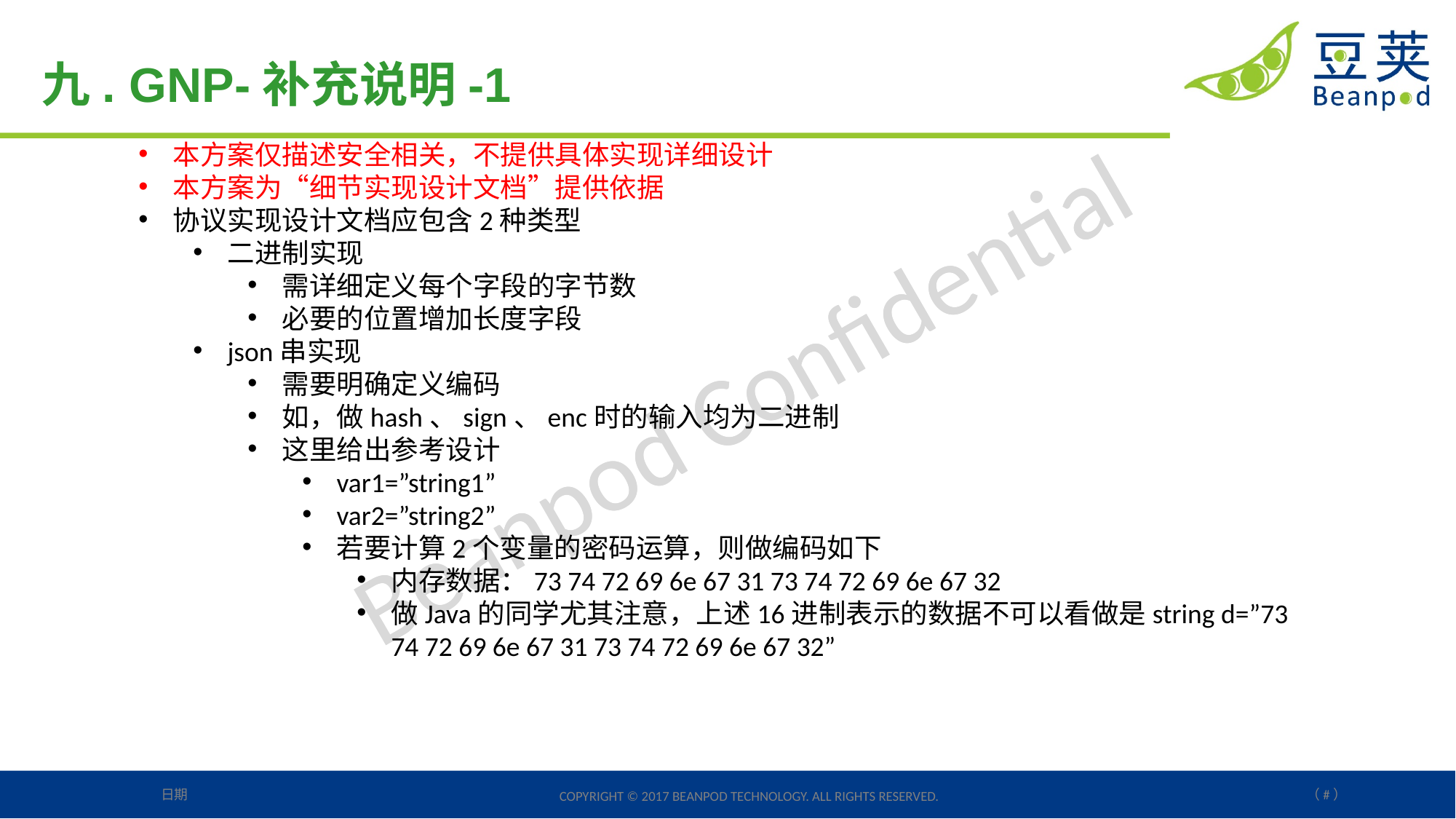

九. GNP-补充说明-1
本方案仅描述安全相关，不提供具体实现详细设计
本方案为“细节实现设计文档”提供依据
协议实现设计文档应包含2种类型
二进制实现
需详细定义每个字段的字节数
必要的位置增加长度字段
json串实现
需要明确定义编码
如，做hash、sign、enc时的输入均为二进制
这里给出参考设计
var1=”string1”
var2=”string2”
若要计算2个变量的密码运算，则做编码如下
内存数据：73 74 72 69 6e 67 31 73 74 72 69 6e 67 32
做Java的同学尤其注意，上述16进制表示的数据不可以看做是string d=”73 74 72 69 6e 67 31 73 74 72 69 6e 67 32”